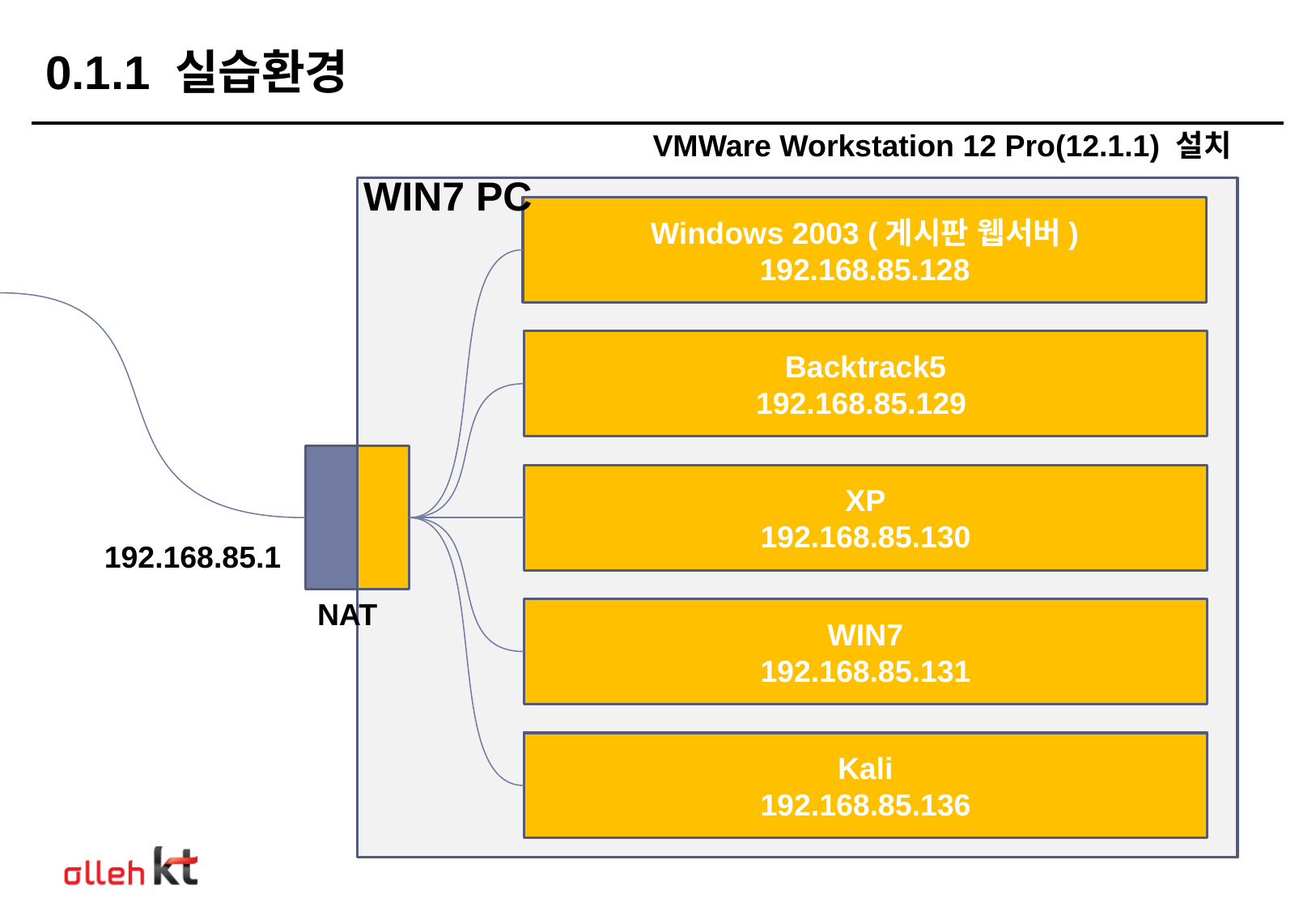

0.1.1 실습환경
VMWare Workstation 12 Pro(12.1.1) 설치
WIN7 PC

Windows 2003 (게시판 웹서버)
192.168.85.128
Backtrack5
192.168.85.129

XP
192.168.85.130
192.168.85.1
NAT
WIN7
192.168.85.131
Kali
192.168.85.136